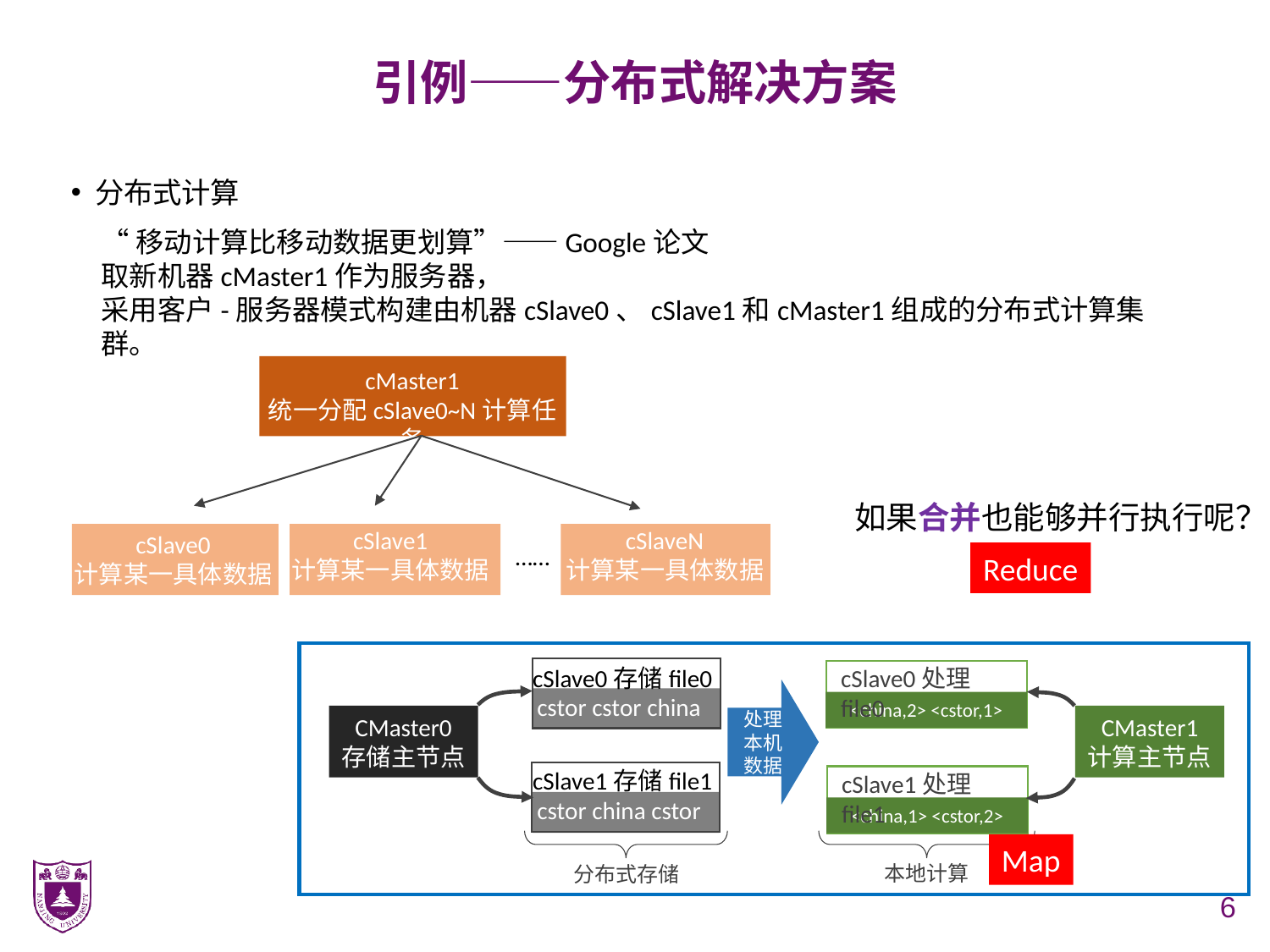

# 引例——分布式解决方案
分布式计算

“移动计算比移动数据更划算”——Google论文
取新机器cMaster1作为服务器，
采用客户-服务器模式构建由机器cSlave0、cSlave1和cMaster1组成的分布式计算集群。

cMaster1
统一分配cSlave0~N计算任务
cSlaveN
计算某一具体数据
cSlave1
计算某一具体数据
cSlave0
计算某一具体数据

……
如果合并也能够并行执行呢？
Reduce

cSlave0处理file0
cSlave0存储file0

处理本机数据
cstor cstor china

<china,2> <cstor,1>

CMaster0
存储主节点
CMaster1
计算主节点

cSlave1存储file1
cSlave1处理file1

cstor china cstor

<china,1> <cstor,2>
Map
本地计算
分布式存储
6